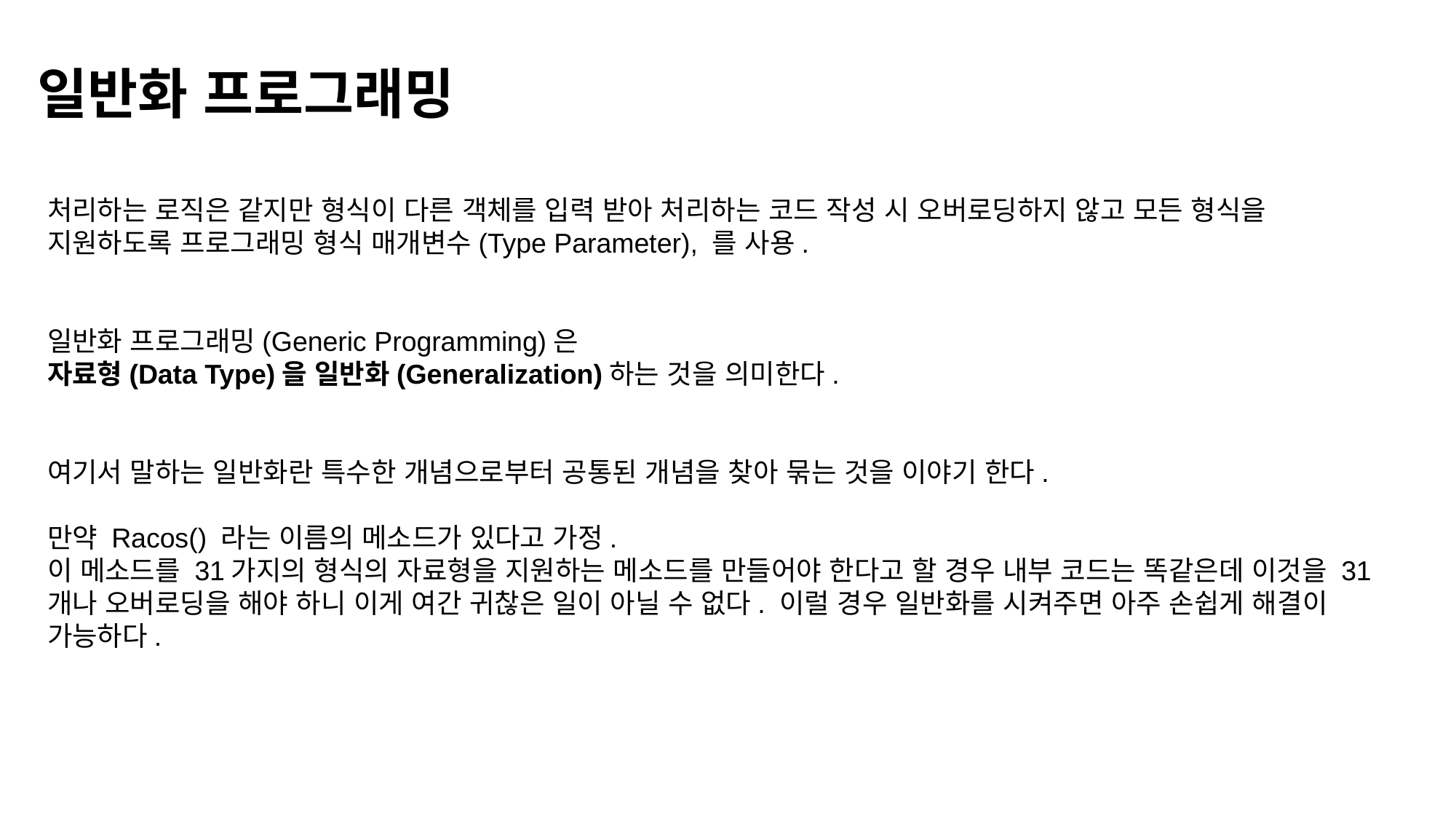

# 일반화 프로그래밍
처리하는 로직은 같지만 형식이 다른 객체를 입력 받아 처리하는 코드 작성 시 오버로딩하지 않고 모든 형식을 지원하도록 프로그래밍 형식 매개변수(Type Parameter), 를 사용.

일반화 프로그래밍(Generic Programming)은
자료형(Data Type)을 일반화(Generalization)하는 것을 의미한다.

여기서 말하는 일반화란 특수한 개념으로부터 공통된 개념을 찾아 묶는 것을 이야기 한다.

만약 Racos() 라는 이름의 메소드가 있다고 가정.
이 메소드를 31가지의 형식의 자료형을 지원하는 메소드를 만들어야 한다고 할 경우 내부 코드는 똑같은데 이것을 31개나 오버로딩을 해야 하니 이게 여간 귀찮은 일이 아닐 수 없다. 이럴 경우 일반화를 시켜주면 아주 손쉽게 해결이 가능하다.